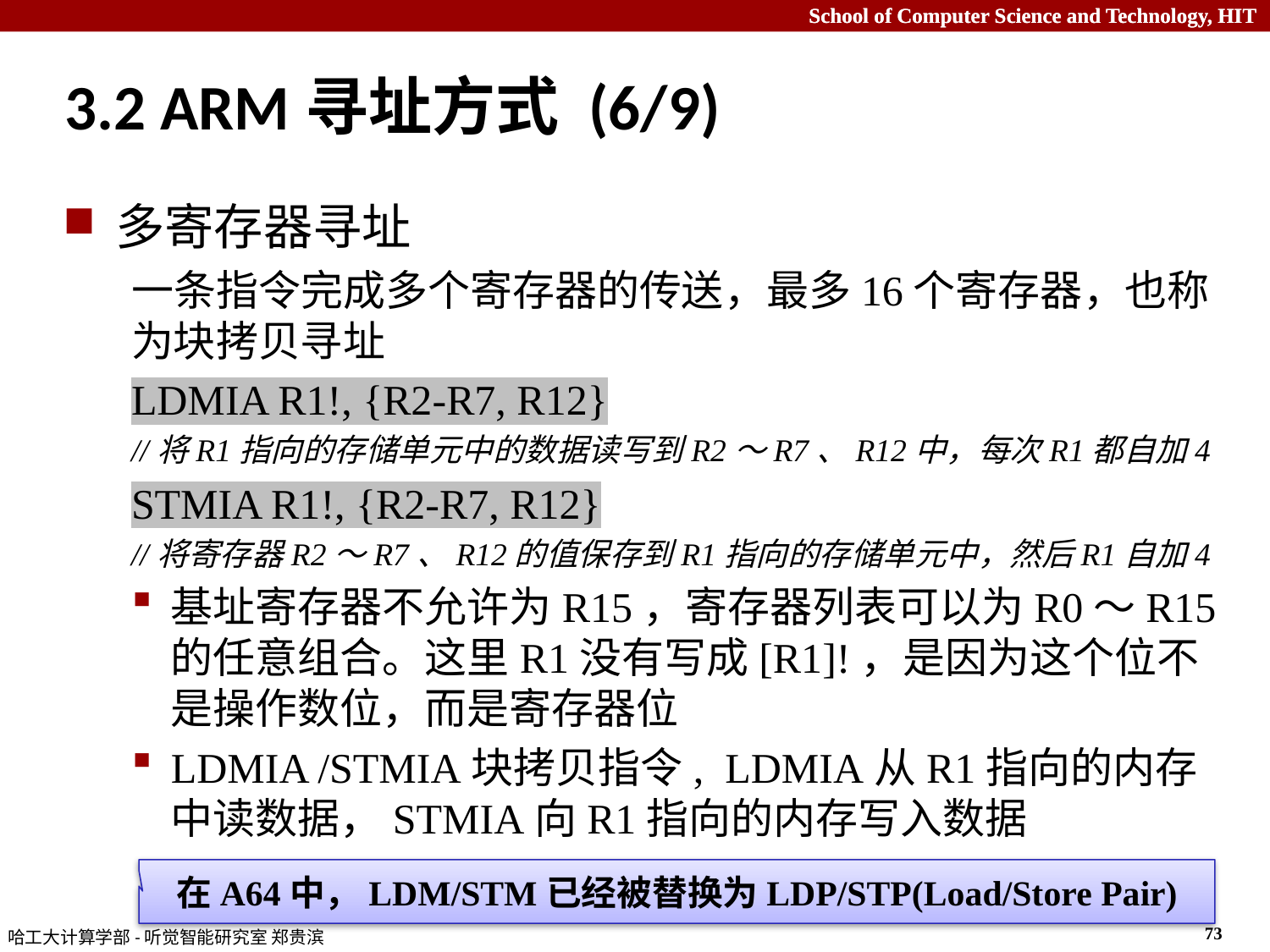

# 3.2 ARM寻址方式 (6/9)
多寄存器寻址
一条指令完成多个寄存器的传送，最多16个寄存器，也称为块拷贝寻址
LDMIA R1!, {R2-R7, R12}
//将R1指向的存储单元中的数据读写到R2～R7、R12中，每次R1都自加4
STMIA R1!, {R2-R7, R12}
//将寄存器R2～R7、R12的值保存到R1指向的存储单元中，然后R1自加4
基址寄存器不允许为R15，寄存器列表可以为R0～R15 的任意组合。这里R1没有写成[R1]!，是因为这个位不是操作数位，而是寄存器位
LDMIA /STMIA块拷贝指令,  LDMIA从R1指向的内存中读数据，STMIA向R1指向的内存写入数据

在A64中，LDM/STM已经被替换为LDP/STP(Load/Store Pair)